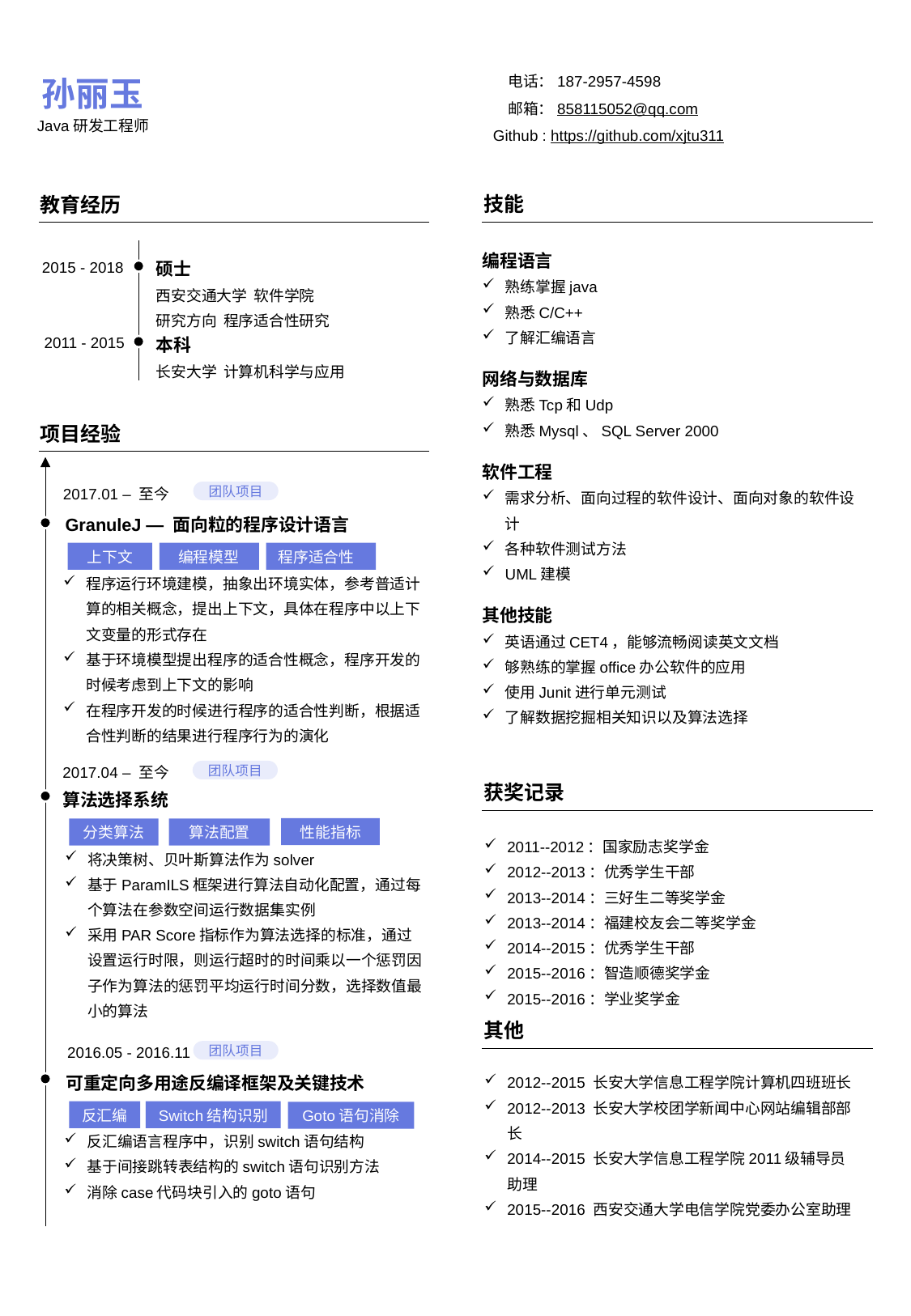

电话：187-2957-4598
       邮箱：858115052@qq.com
   Github : https://github.com/xjtu311
孙丽玉
Java研发工程师
技能
教育经历
编程语言
熟练掌握java
熟悉C/C++
了解汇编语言
网络与数据库
熟悉Tcp和Udp
熟悉Mysql、SQL Server 2000
软件工程
需求分析、面向过程的软件设计、面向对象的软件设计
各种软件测试方法
UML建模
其他技能
英语通过CET4，能够流畅阅读英文文档
够熟练的掌握office办公软件的应用
使用Junit进行单元测试
了解数据挖掘相关知识以及算法选择

硕士
西安交通大学  软件学院
研究方向  程序适合性研究
本科
长安大学  计算机科学与应用
2015 - 2018

2011 - 2015

项目经验
2017.01 – 至今
GranuleJ — 面向粒的程序设计语言
上下文
 编程模型
程序适合性
程序运行环境建模，抽象出环境实体，参考普适计算的相关概念，提出上下文，具体在程序中以上下文变量的形式存在
基于环境模型提出程序的适合性概念，程序开发的时候考虑到上下文的影响
在程序开发的时候进行程序的适合性判断，根据适合性判断的结果进行程序行为的演化
团队项目

2017.04 – 至今
团队项目
算法选择系统
获奖记录

 性能指标
分类算法
算法配置
2011--2012：国家励志奖学金
2012--2013：优秀学生干部
2013--2014：三好生二等奖学金
2013--2014：福建校友会二等奖学金
2014--2015：优秀学生干部
2015--2016：智造顺德奖学金
2015--2016：学业奖学金
将决策树、贝叶斯算法作为solver
基于ParamILS框架进行算法自动化配置，通过每个算法在参数空间运行数据集实例
采用PAR Score指标作为算法选择的标准，通过设置运行时限，则运行超时的时间乘以一个惩罚因子作为算法的惩罚平均运行时间分数，选择数值最小的算法
其他
2016.05 - 2016.11

团队项目
可重定向多用途反编译框架及关键技术
反汇编
Switch结构识别
反汇编语言程序中，识别switch语句结构
基于间接跳转表结构的switch语句识别方法
消除case代码块引入的goto语句
2012--2015 长安大学信息工程学院计算机四班班长
2012--2013 长安大学校团学新闻中心网站编辑部部长
2014--2015 长安大学信息工程学院2011级辅导员助理
2015--2016 西安交通大学电信学院党委办公室助理

Goto语句消除